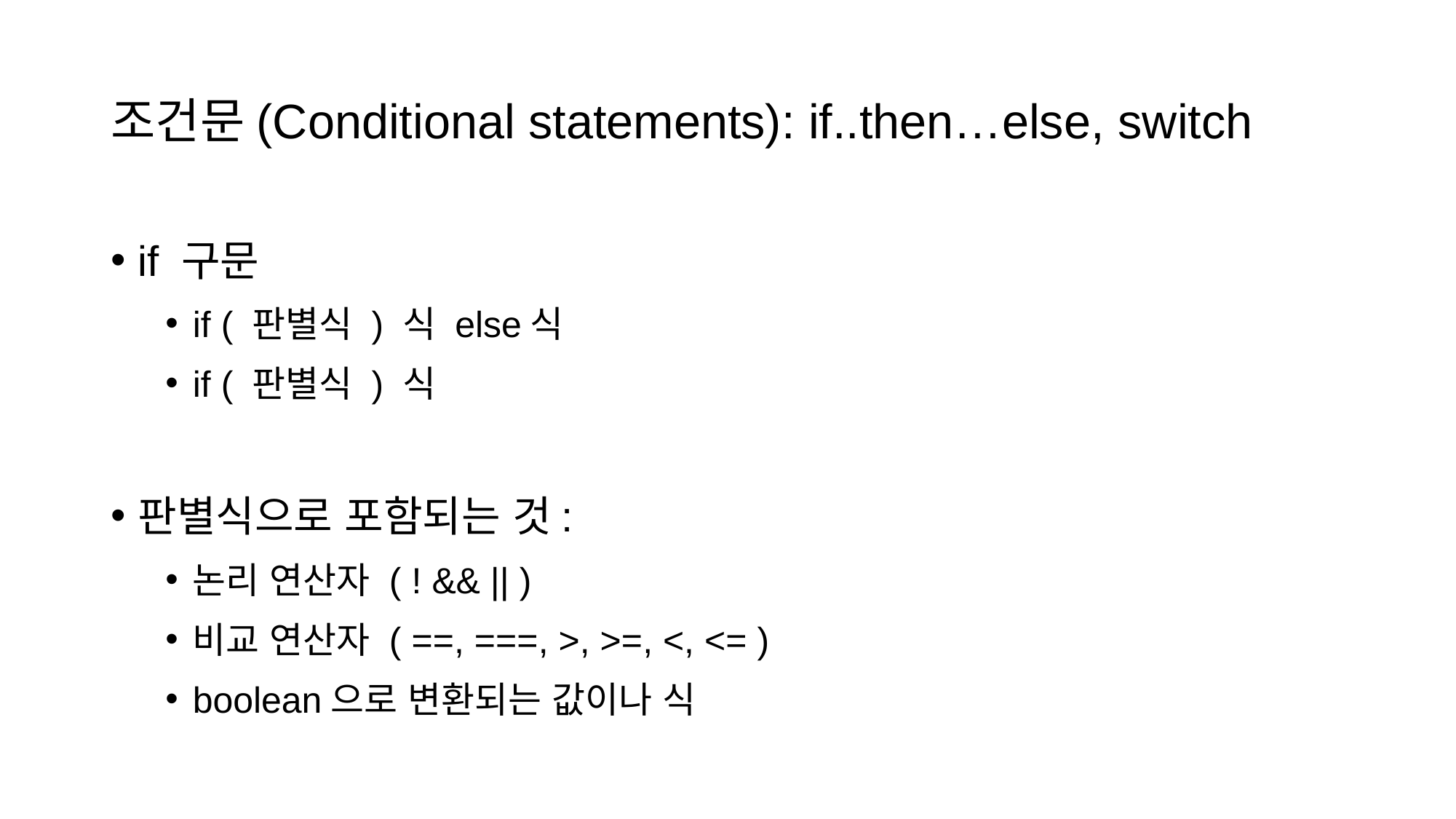

# 조건문(Conditional statements): if..then…else, switch
if 구문
if ( 판별식 ) 식 else식
if ( 판별식 ) 식

판별식으로 포함되는 것:
논리 연산자 ( ! && || )
비교 연산자 ( ==, ===, >, >=, <, <= )
boolean으로 변환되는 값이나 식